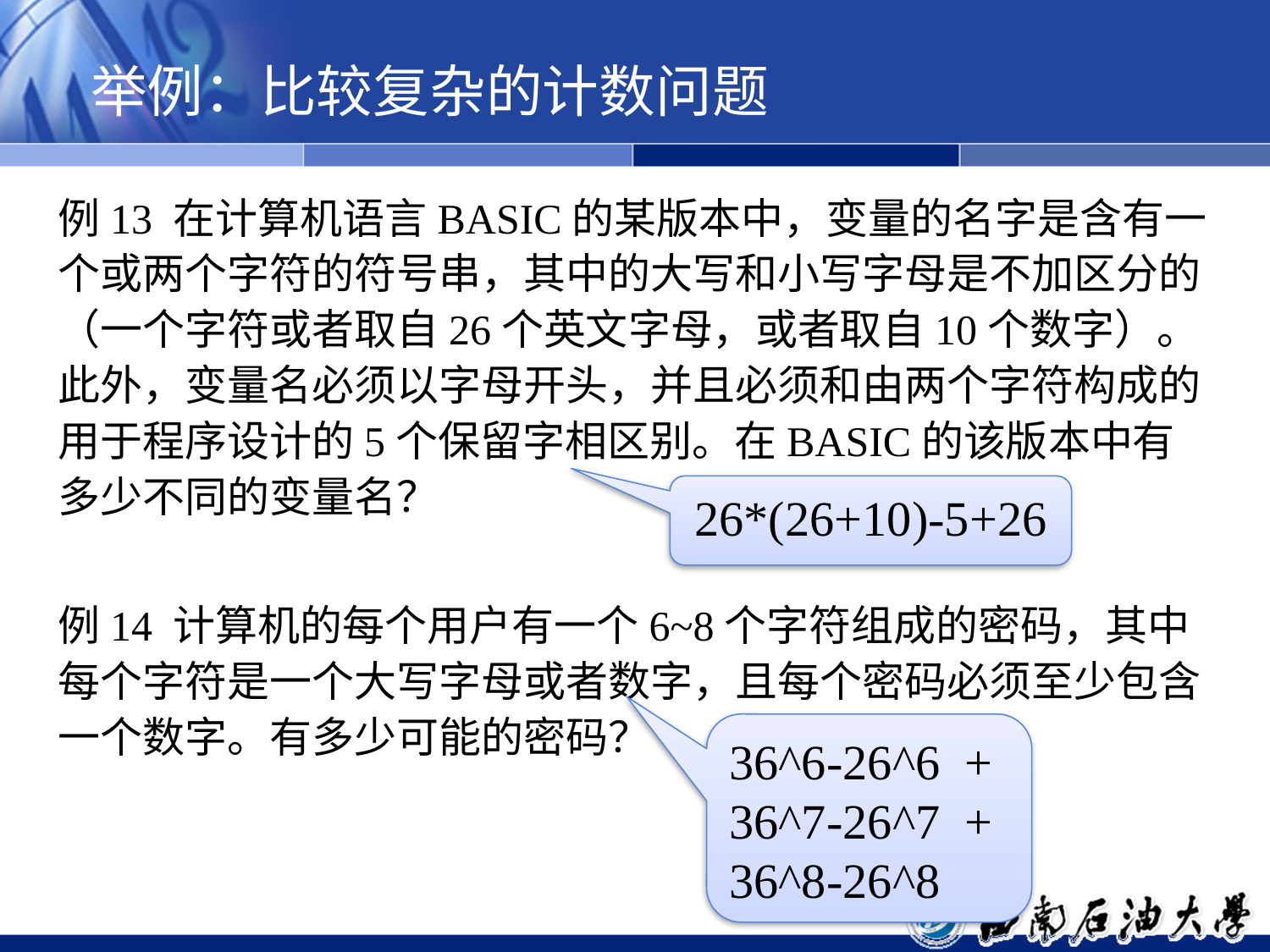

# 举例：比较复杂的计数问题
例13 在计算机语言BASIC的某版本中，变量的名字是含有一个或两个字符的符号串，其中的大写和小写字母是不加区分的（一个字符或者取自26个英文字母，或者取自10个数字）。此外，变量名必须以字母开头，并且必须和由两个字符构成的用于程序设计的5个保留字相区别。在BASIC的该版本中有多少不同的变量名？

例14 计算机的每个用户有一个6~8个字符组成的密码，其中每个字符是一个大写字母或者数字，且每个密码必须至少包含一个数字。有多少可能的密码？

26*(26+10)-5+26

36^6-26^6  +
36^7-26^7  +
36^8-26^8